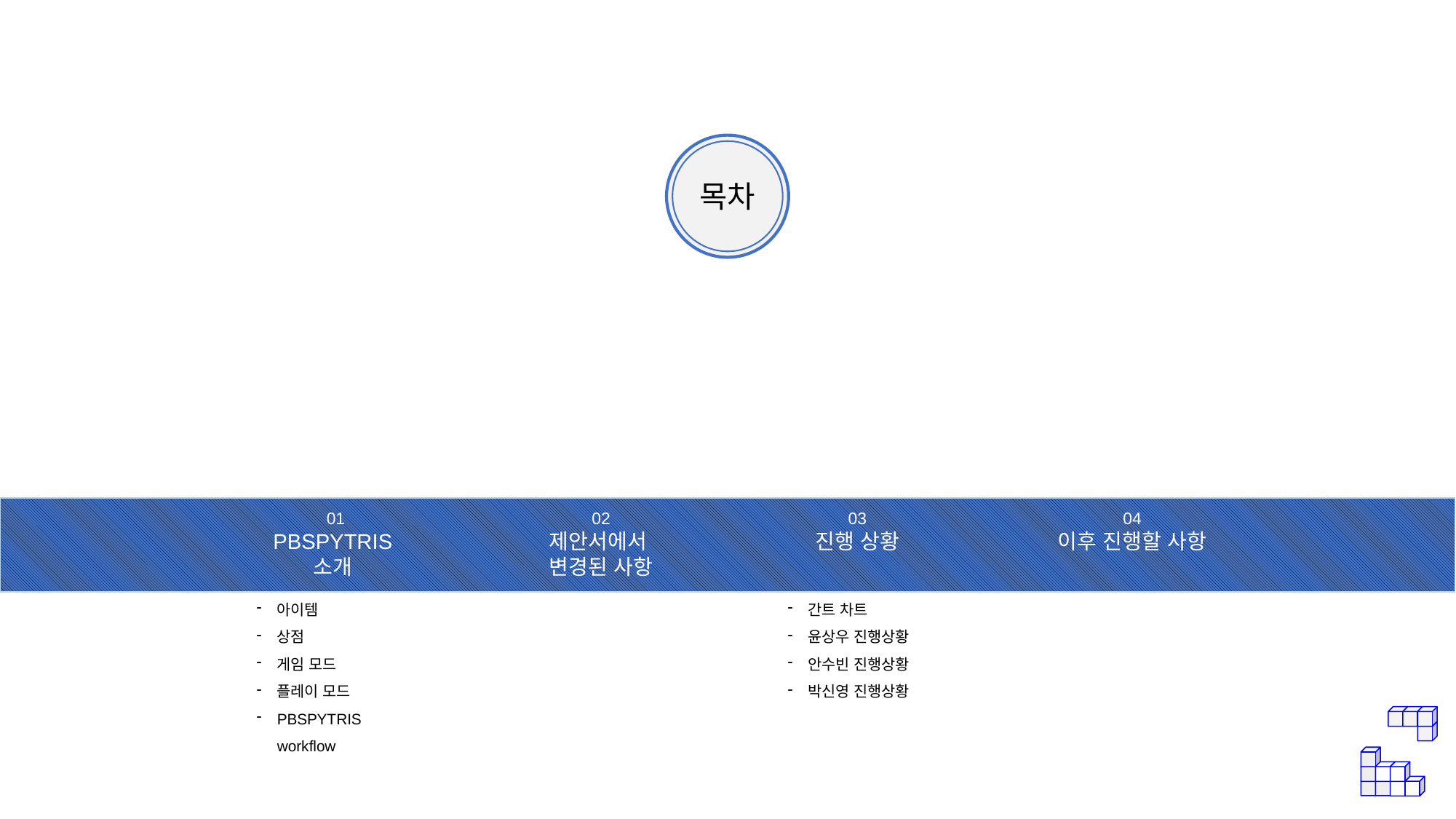

목차

01
PBSPYTRIS
소개
아이템
상점
게임 모드
플레이 모드
PBSPYTRIS workflow
02
제안서에서
변경된 사항

03
진행 상황

04
이후 진행할 사항

간트 차트
윤상우 진행상황
안수빈 진행상황
박신영 진행상황